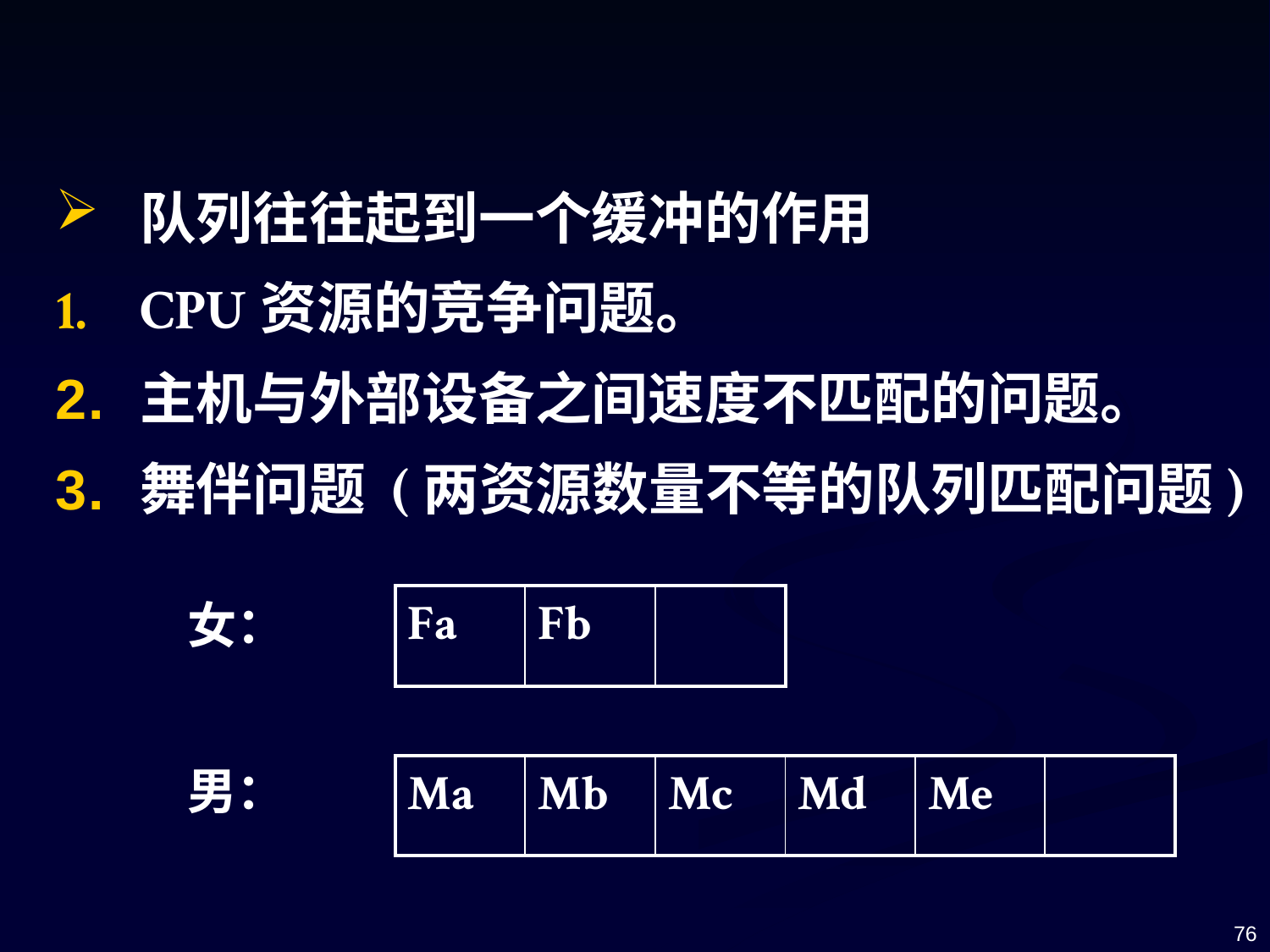

队列往往起到一个缓冲的作用
CPU资源的竞争问题。
主机与外部设备之间速度不匹配的问题。
舞伴问题 (两资源数量不等的队列匹配问题)
| Fa | Fb |  |
| --- | --- | --- |
女：
男：
| Ma | Mb | Mc | Md | Me |  |
| --- | --- | --- | --- | --- | --- |
76